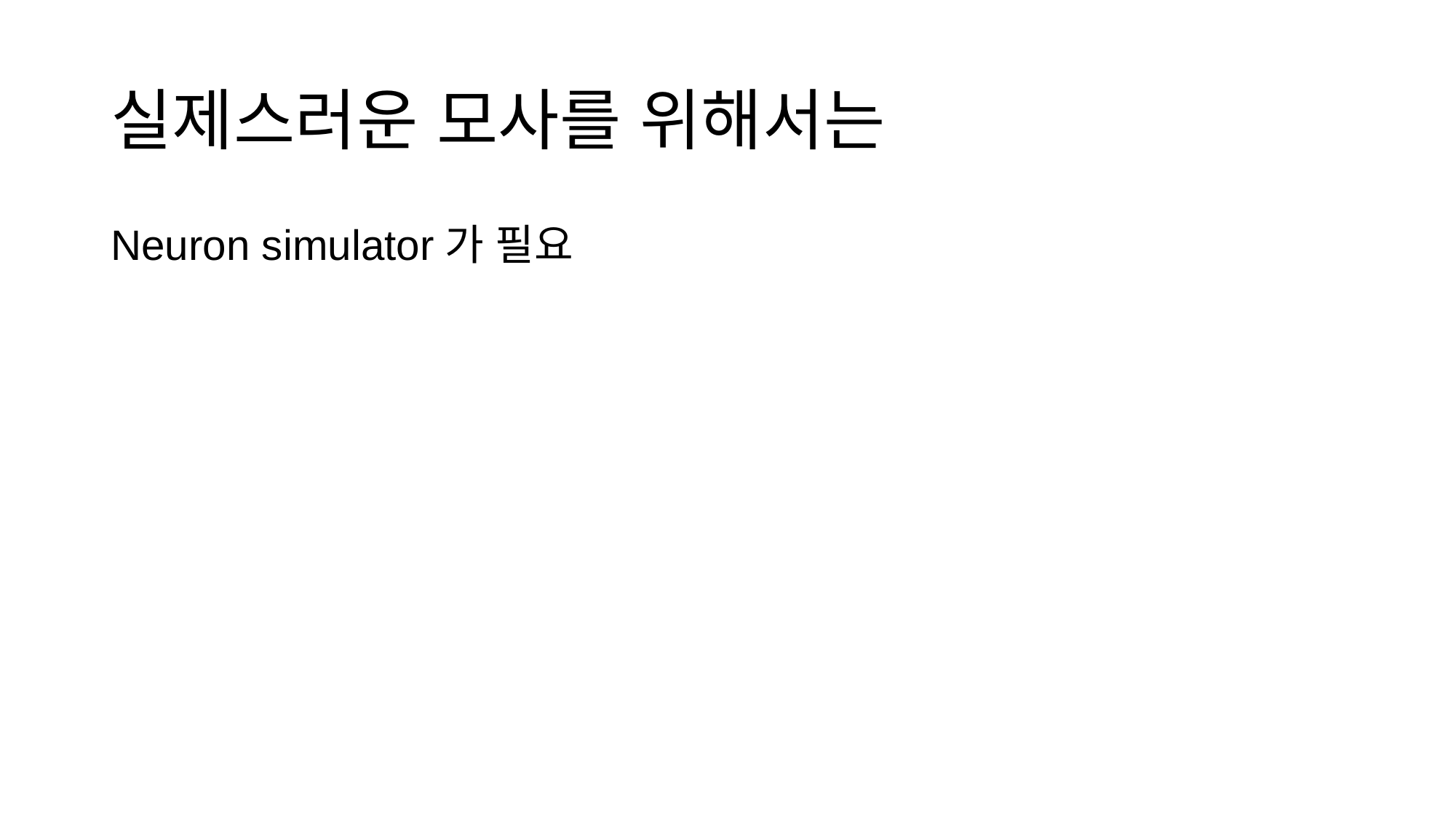

# 실제스러운 모사를 위해서는
Neuron simulator가 필요